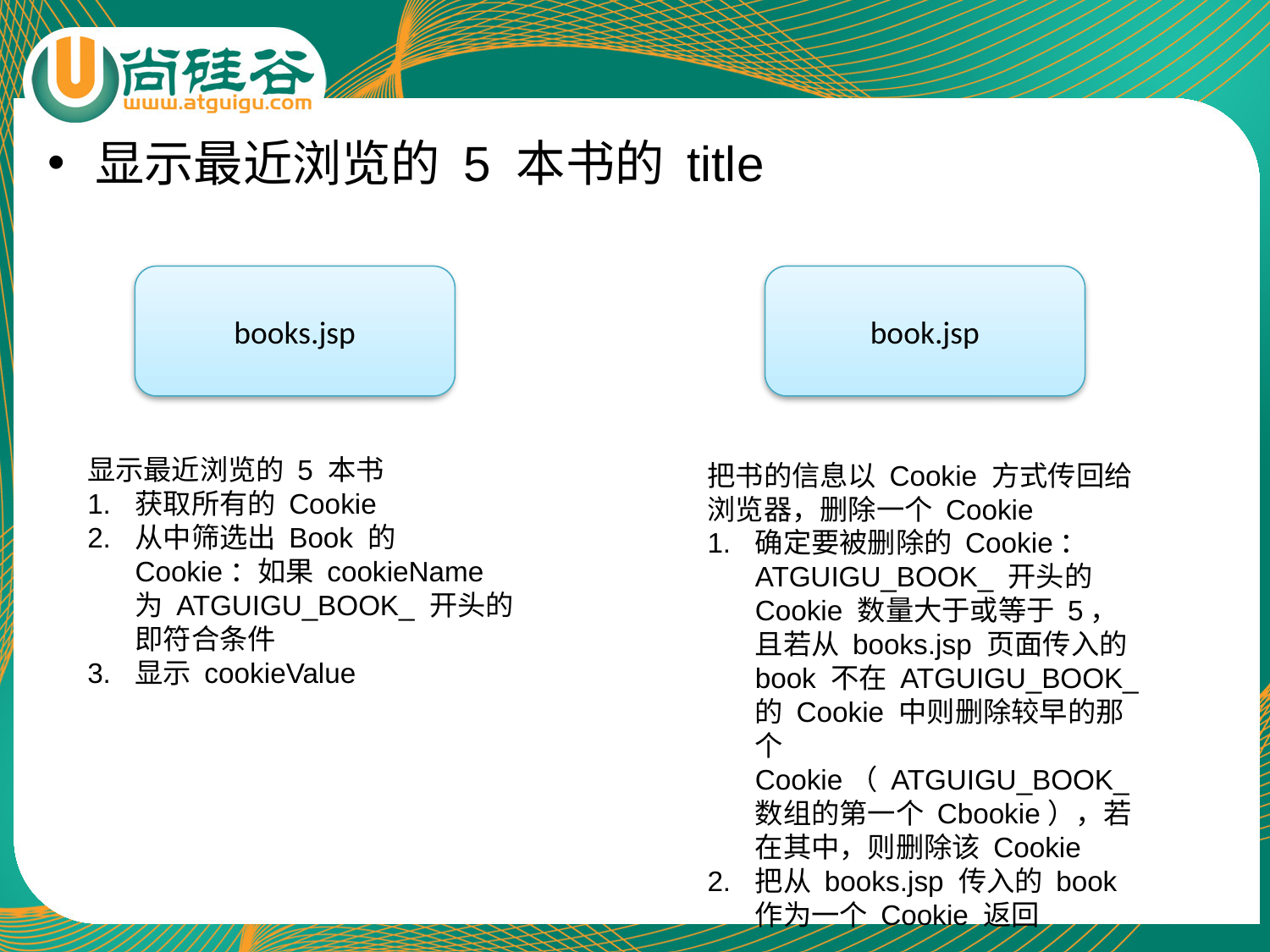

显示最近浏览的 5 本书的 title
books.jsp
book.jsp
显示最近浏览的 5 本书
获取所有的 Cookie
从中筛选出 Book 的 Cookie：如果 cookieName 为 ATGUIGU_BOOK_ 开头的即符合条件
显示 cookieValue
把书的信息以 Cookie 方式传回给浏览器，删除一个 Cookie
确定要被删除的 Cookie： ATGUIGU_BOOK_ 开头的 Cookie 数量大于或等于 5，且若从 books.jsp 页面传入的 book 不在 ATGUIGU_BOOK_ 的 Cookie 中则删除较早的那个 Cookie（ ATGUIGU_BOOK_  数组的第一个 Cbookie），若在其中，则删除该 Cookie
把从 books.jsp 传入的 book 作为一个 Cookie 返回